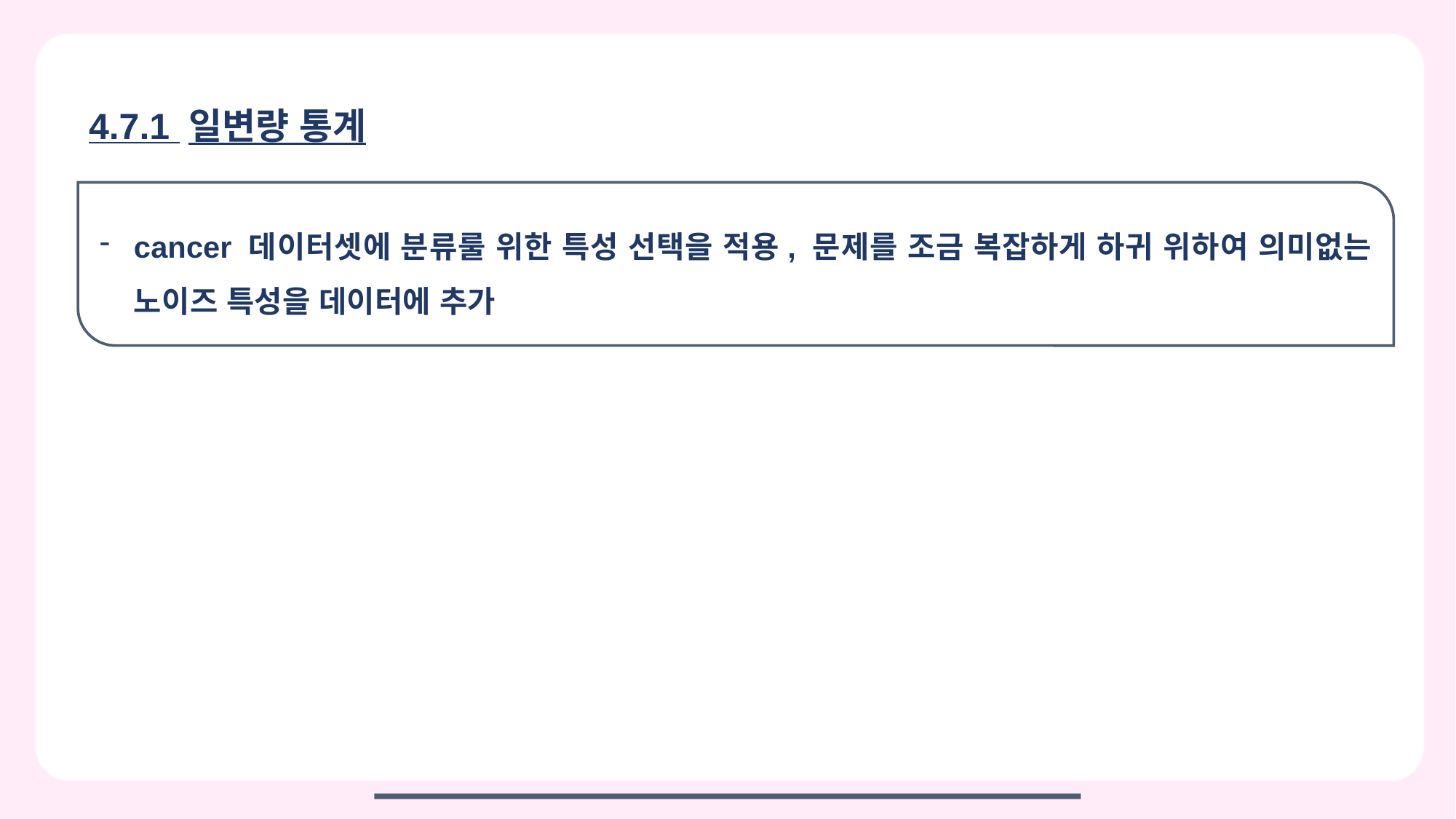

4.7.1 일변량 통계
cancer 데이터셋에 분류룰 위한 특성 선택을 적용, 문제를 조금 복잡하게 하귀 위하여 의미없는 노이즈 특성을 데이터에 추가